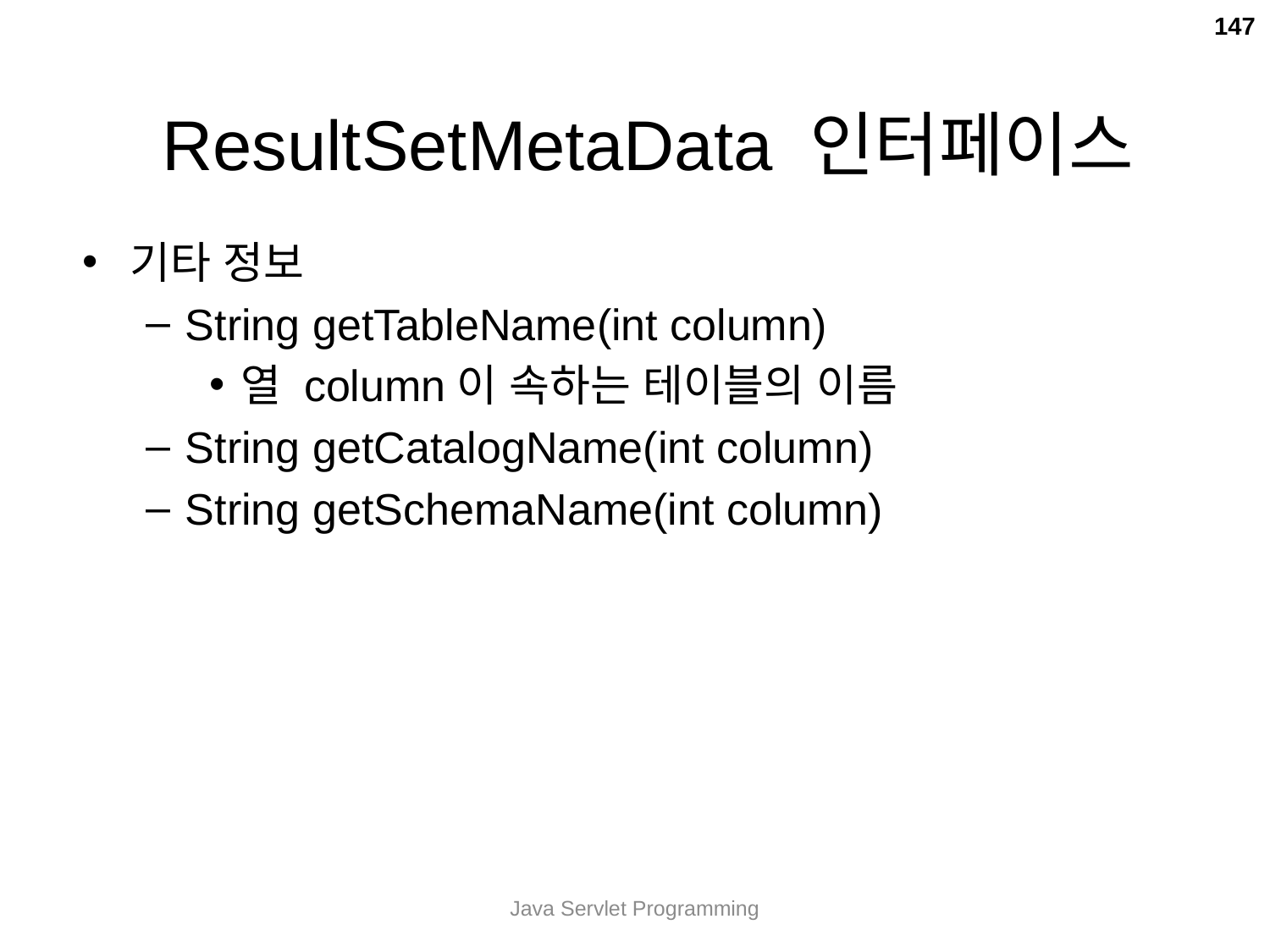

147
# ResultSetMetaData 인터페이스
기타 정보
String getTableName(int column)
열 column이 속하는 테이블의 이름
String getCatalogName(int column)
String getSchemaName(int column)
Java Servlet Programming